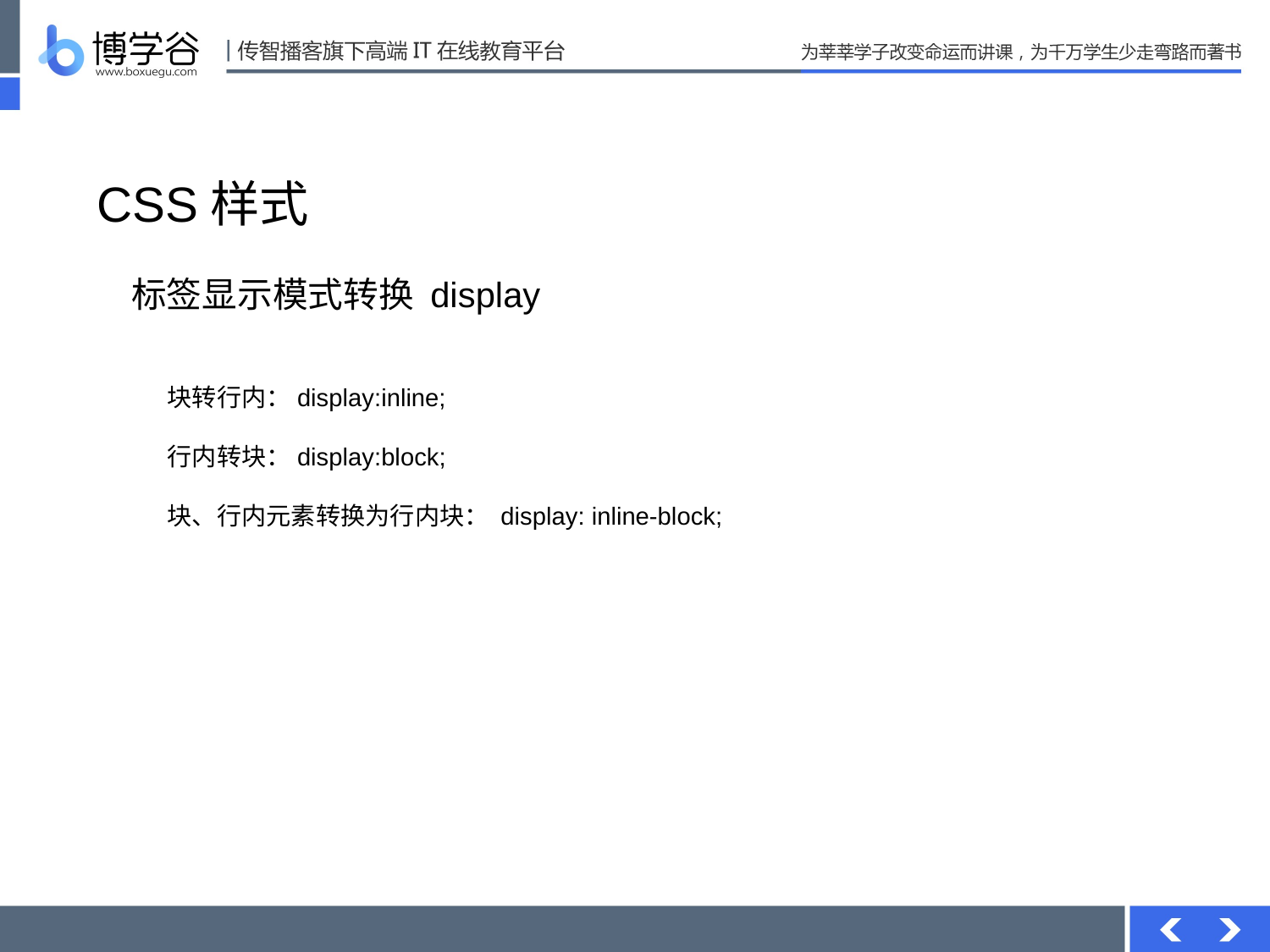

CSS样式
标签显示模式转换 display
块转行内：display:inline;

行内转块：display:block;

块、行内元素转换为行内块： display: inline-block;